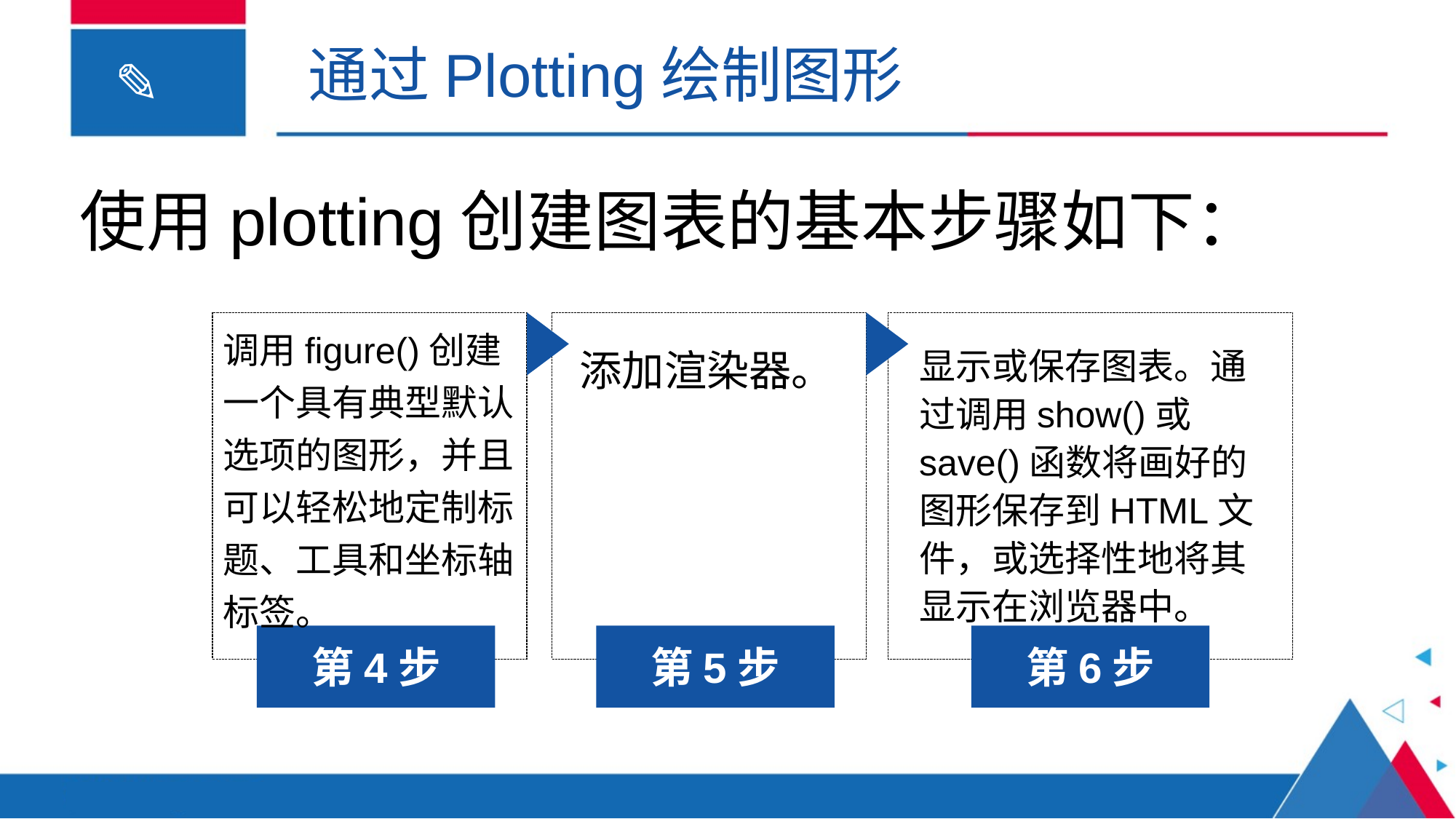

通过Plotting绘制图形
使用plotting创建图表的基本步骤如下：

调用figure()创建一个具有典型默认选项的图形，并且可以轻松地定制标题、工具和坐标轴标签。

添加渲染器。
显示或保存图表。通过调用show()或save()函数将画好的图形保存到HTML文件，或选择性地将其显示在浏览器中。
第4步
第5步
第6步